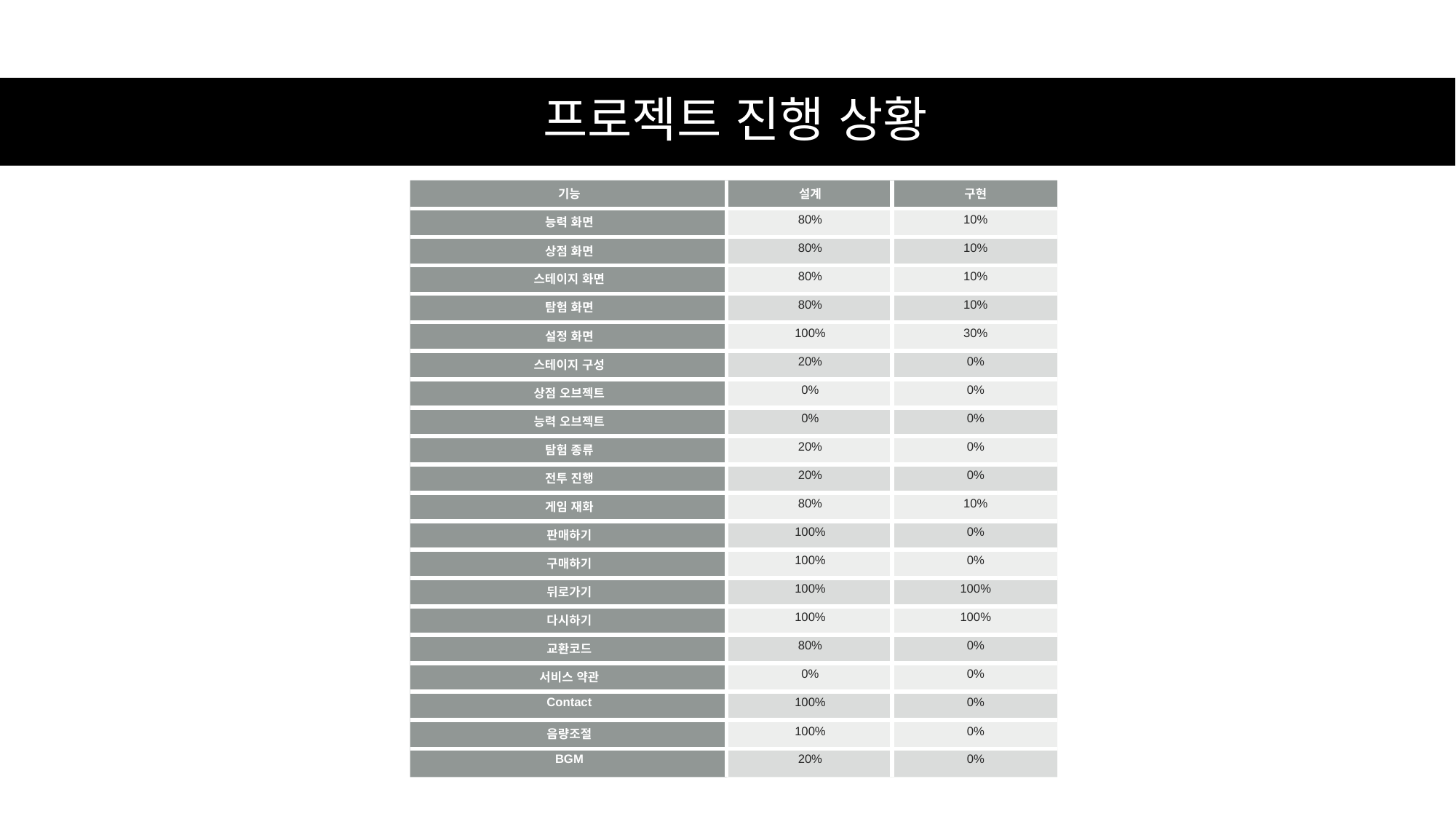

# 프로젝트 진행 상황

| 기능 | 설계 | 구현 |
| --- | --- | --- |
| 능력 화면 | 80% | 10% |
| 상점 화면 | 80% | 10% |
| 스테이지 화면 | 80% | 10% |
| 탐험 화면 | 80% | 10% |
| 설정 화면 | 100% | 30% |
| 스테이지 구성 | 20% | 0% |
| 상점 오브젝트 | 0% | 0% |
| 능력 오브젝트 | 0% | 0% |
| 탐험 종류 | 20% | 0% |
| 전투 진행 | 20% | 0% |
| 게임 재화 | 80% | 10% |
| 판매하기 | 100% | 0% |
| 구매하기 | 100% | 0% |
| 뒤로가기 | 100% | 100% |
| 다시하기 | 100% | 100% |
| 교환코드 | 80% | 0% |
| 서비스 약관 | 0% | 0% |
| Contact | 100% | 0% |
| 음량조절 | 100% | 0% |
| BGM | 20% | 0% |